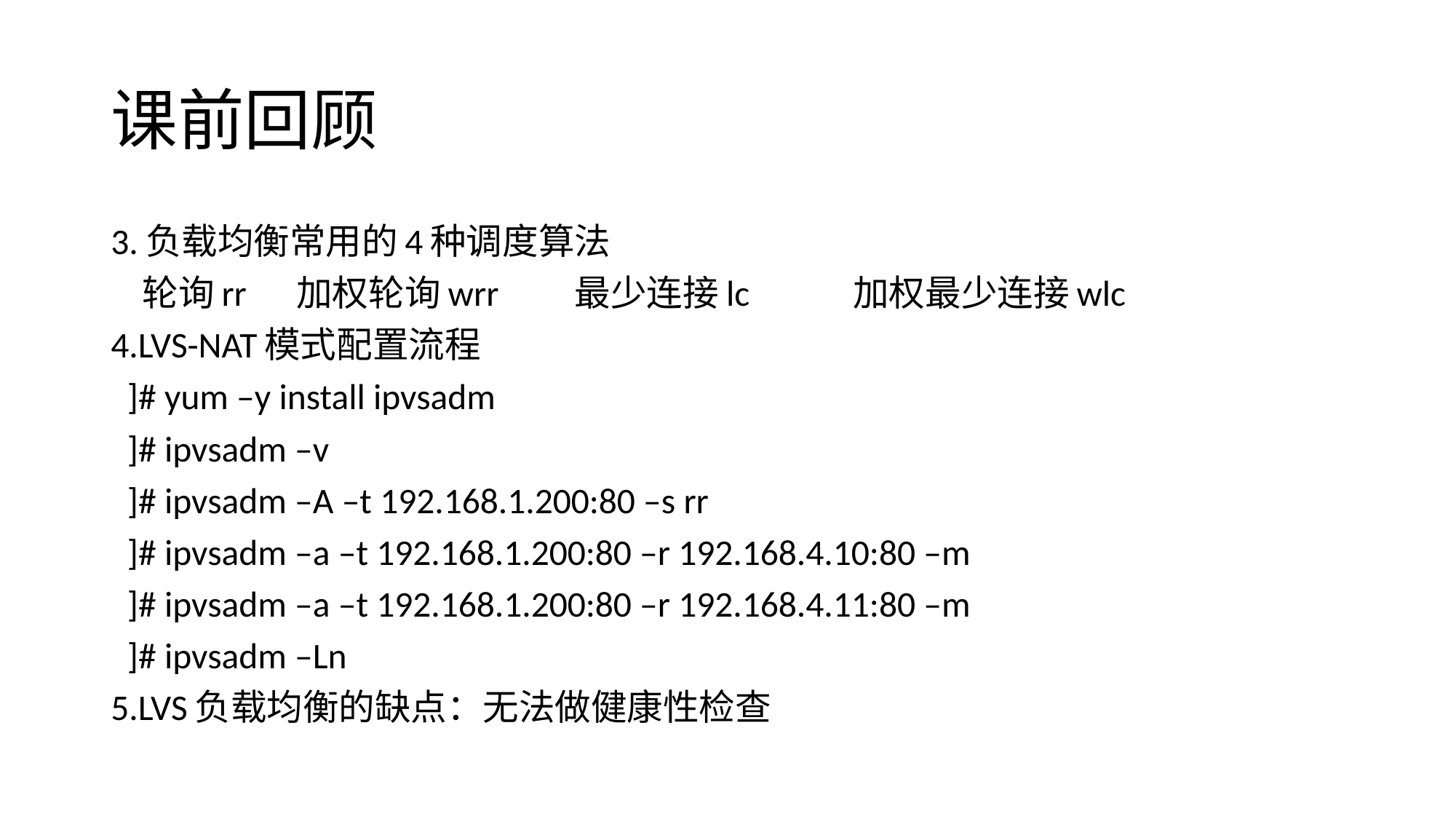

# 课前回顾
3.负载均衡常用的4种调度算法
   轮询rr	加权轮询wrr	最少连接lc		加权最少连接wlc
4.LVS-NAT模式配置流程
  ]# yum –y install ipvsadm
  ]# ipvsadm –v
  ]# ipvsadm –A –t 192.168.1.200:80 –s rr
  ]# ipvsadm –a –t 192.168.1.200:80 –r 192.168.4.10:80 –m
  ]# ipvsadm –a –t 192.168.1.200:80 –r 192.168.4.11:80 –m
  ]# ipvsadm –Ln
5.LVS负载均衡的缺点：无法做健康性检查